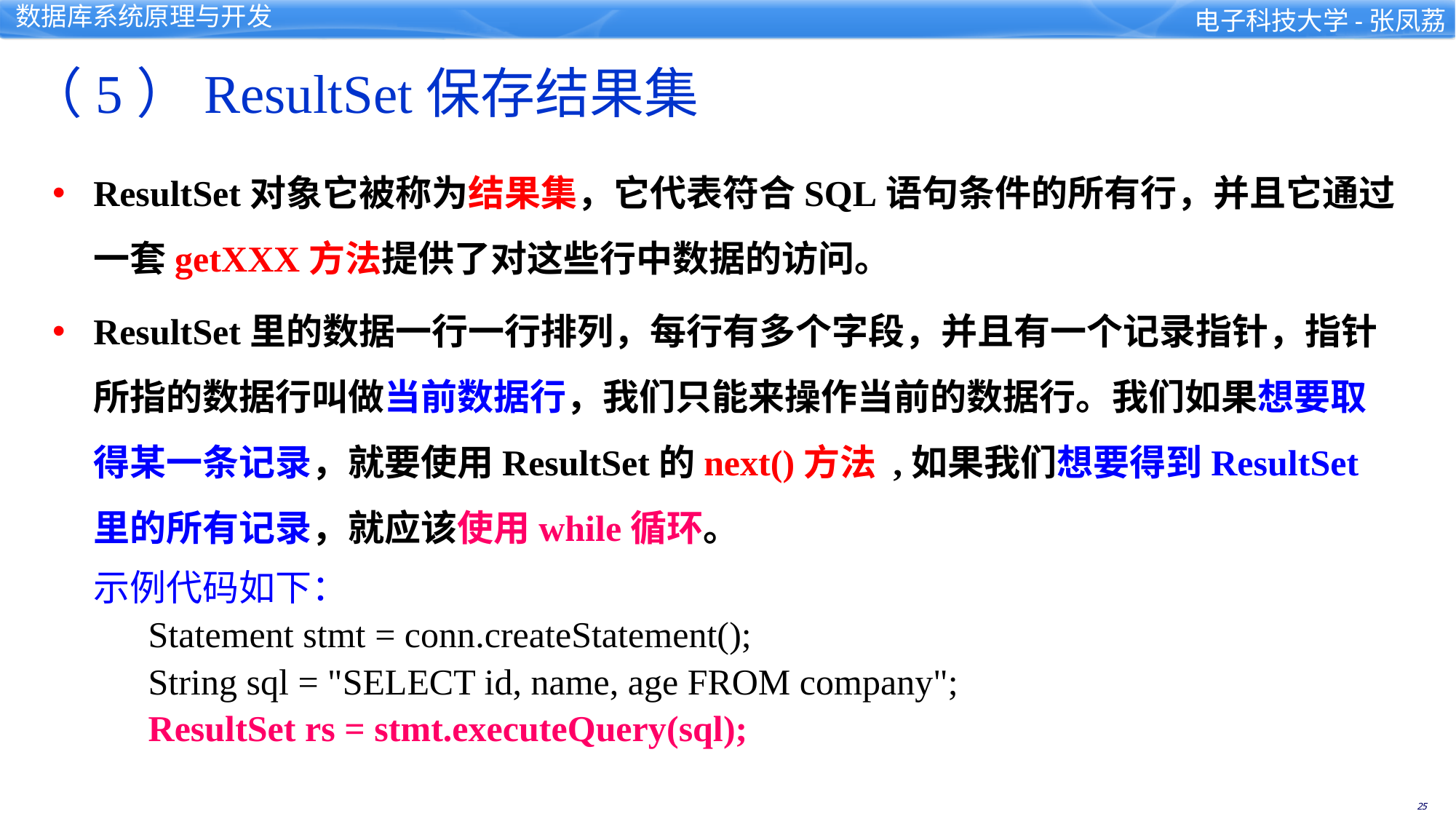

（5）ResultSet保存结果集
ResultSet对象它被称为结果集，它代表符合SQL语句条件的所有行，并且它通过一套getXXX方法提供了对这些行中数据的访问。
ResultSet里的数据一行一行排列，每行有多个字段，并且有一个记录指针，指针所指的数据行叫做当前数据行，我们只能来操作当前的数据行。我们如果想要取得某一条记录，就要使用ResultSet的next()方法 ,如果我们想要得到ResultSet里的所有记录，就应该使用while循环。
示例代码如下：
Statement stmt = conn.createStatement();
String sql = "SELECT id, name, age FROM company";
ResultSet rs = stmt.executeQuery(sql);